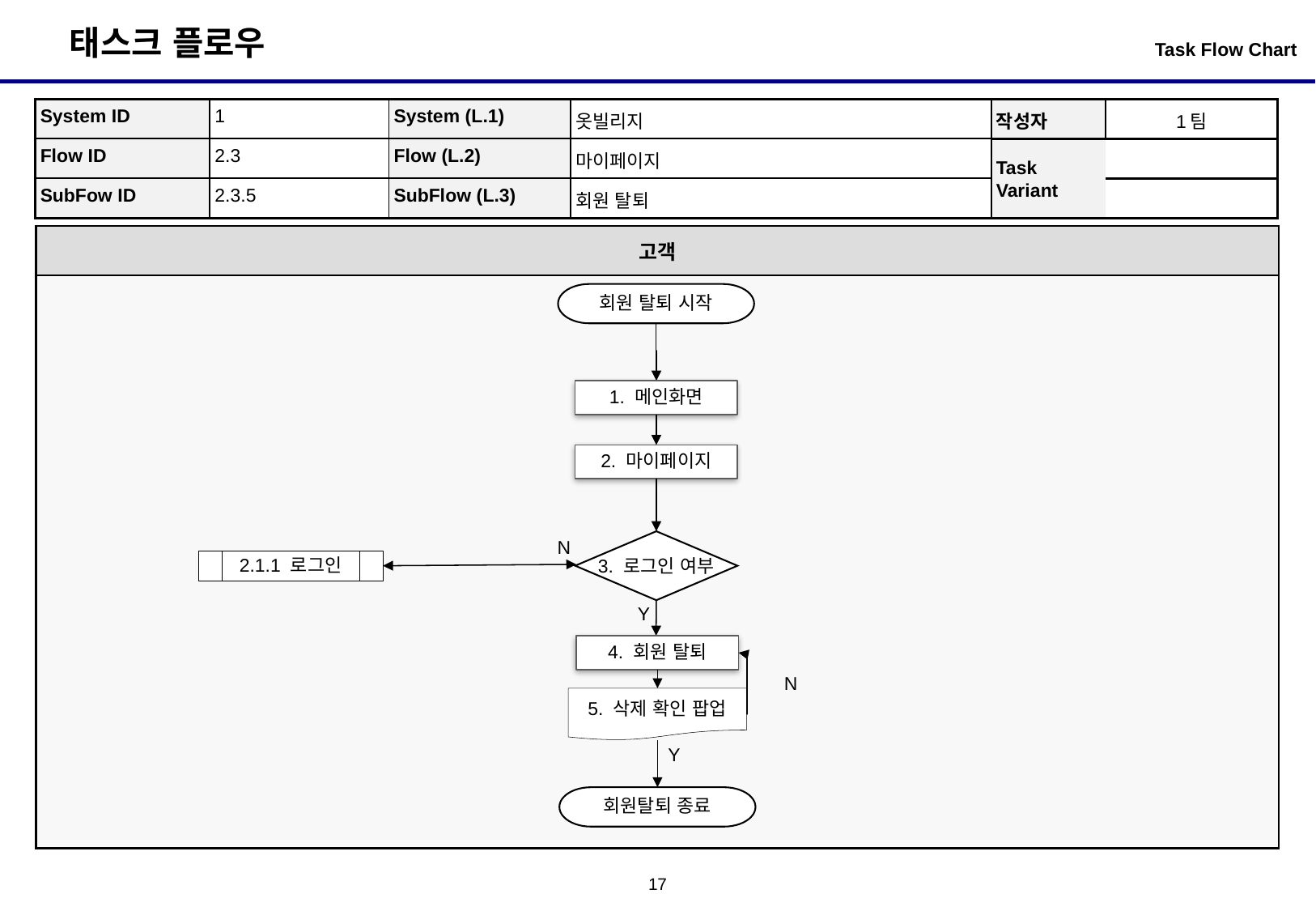

Task Flow Chart
| System ID | 1 | System (L.1) | 옷빌리지 | 작성자 | 1팀 |
| --- | --- | --- | --- | --- | --- |
| Flow ID | 2.3 | Flow (L.2) | 마이페이지 | Task Variant |  |
| SubFow ID | 2.3.5 | SubFlow (L.3) | 회원 탈퇴 |  |  |
| 고객 |
| --- |
|  |
회원 탈퇴 시작
1. 메인화면
2. 마이페이지
N
3. 로그인 여부
2.1.1 로그인
Y
4. 회원 탈퇴
N
5. 삭제 확인 팝업
Y
회원탈퇴 종료